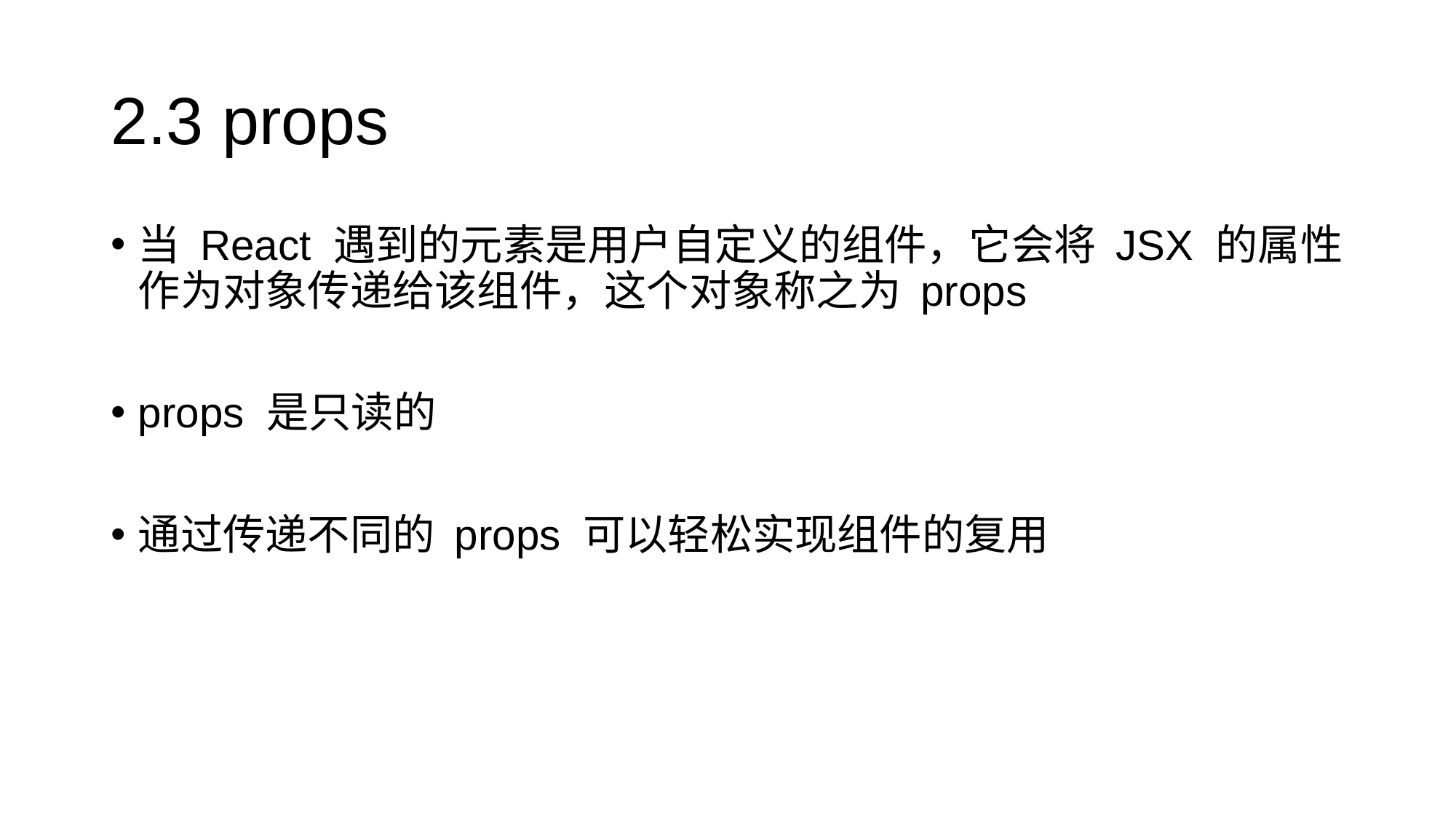

# 2.3 props
当 React 遇到的元素是用户自定义的组件，它会将 JSX 的属性作为对象传递给该组件，这个对象称之为 props

props 是只读的

通过传递不同的 props 可以轻松实现组件的复用